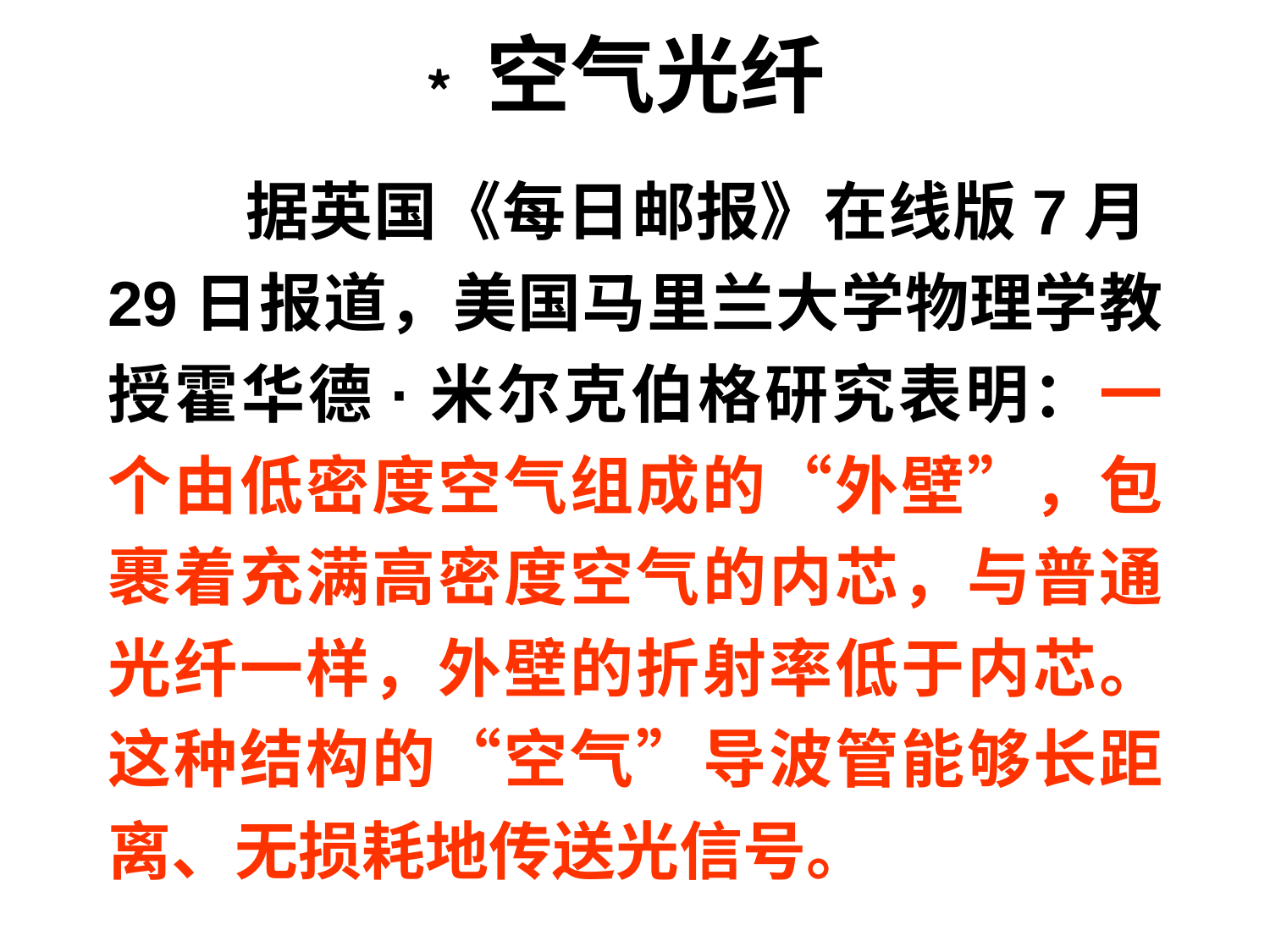

﹡空气光纤
        据英国《每日邮报》在线版7月29日报道，美国马里兰大学物理学教授霍华德·米尔克伯格研究表明：一个由低密度空气组成的“外壁”，包裹着充满高密度空气的内芯，与普通光纤一样，外壁的折射率低于内芯。这种结构的“空气”导波管能够长距离、无损耗地传送光信号。